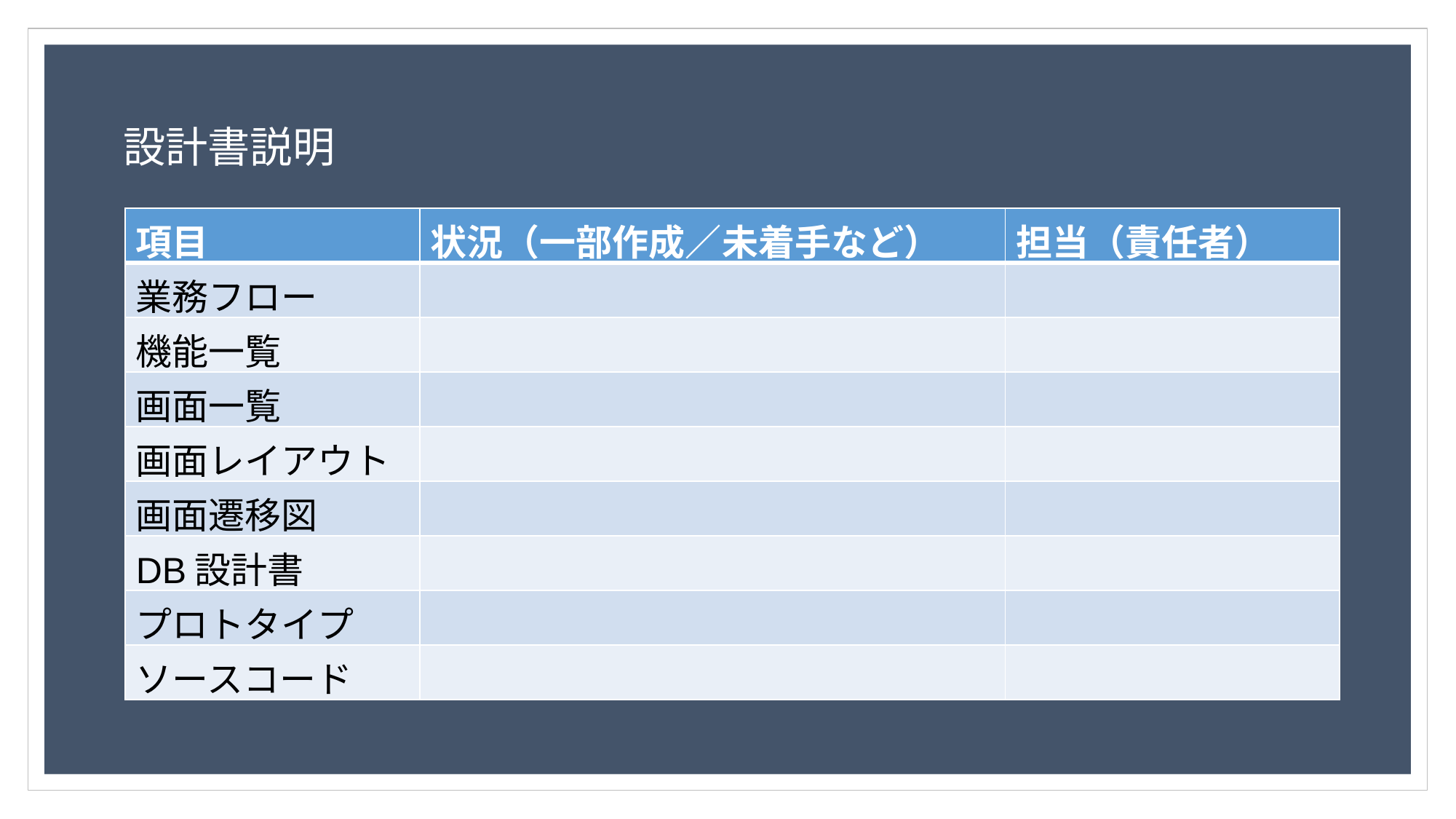

設計書説明
| 項目 | 状況（一部作成／未着手など） | 担当（責任者） |
| --- | --- | --- |
| 業務フロー |  |  |
| 機能一覧 |  |  |
| 画面一覧 |  |  |
| 画面レイアウト |  |  |
| 画面遷移図 |  |  |
| DB設計書 |  |  |
| プロトタイプ |  |  |
| ソースコード |  |  |